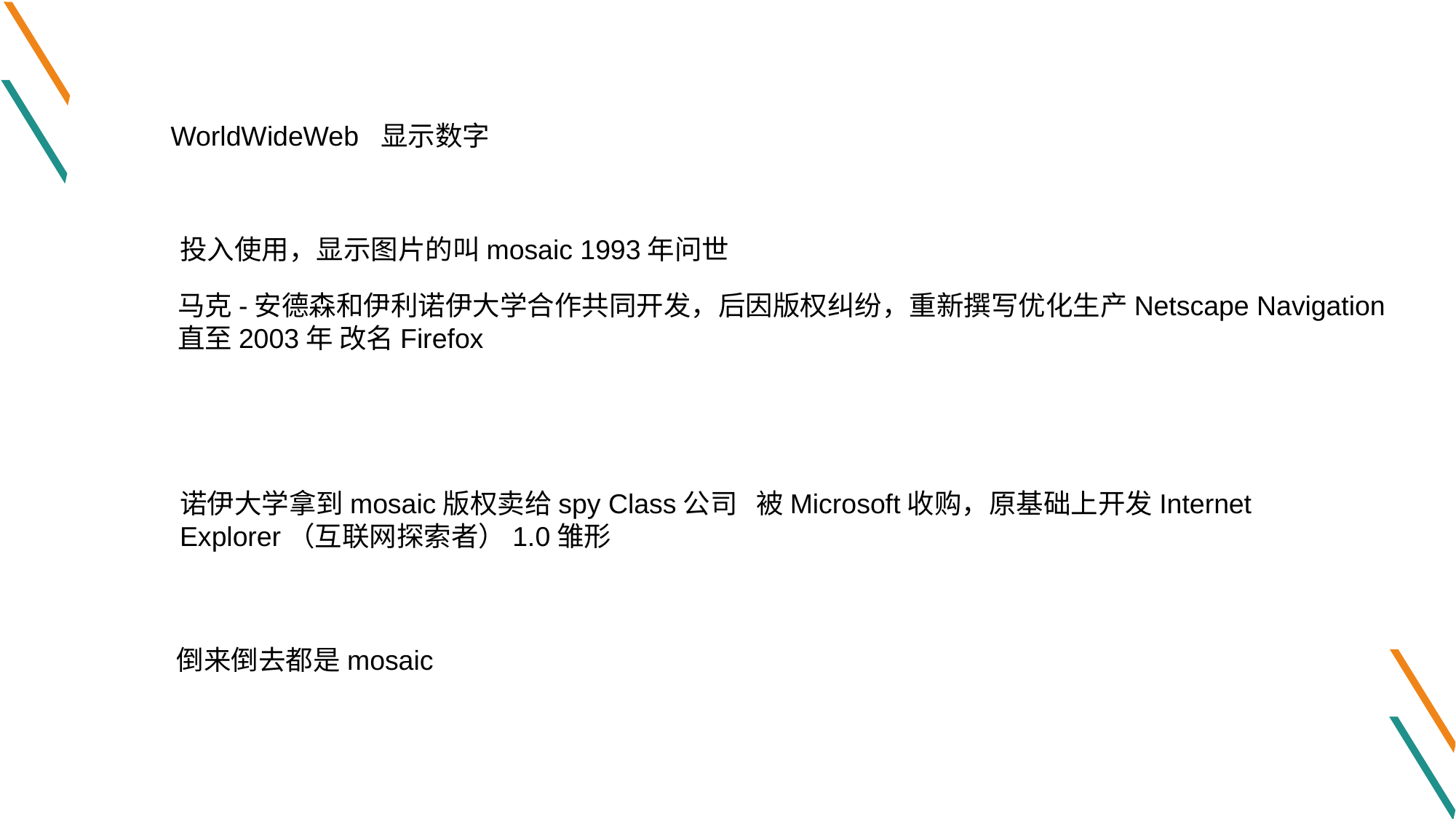

WorldWideWeb  显示数字
投入使用，显示图片的叫mosaic 1993年问世
马克-安德森和伊利诺伊大学合作共同开发，后因版权纠纷，重新撰写优化生产Netscape Navigation 直至2003年 改名Firefox
诺伊大学拿到mosaic版权卖给spy Class公司   被Microsoft收购，原基础上开发Internet Explorer（互联网探索者）1.0雏形
倒来倒去都是mosaic